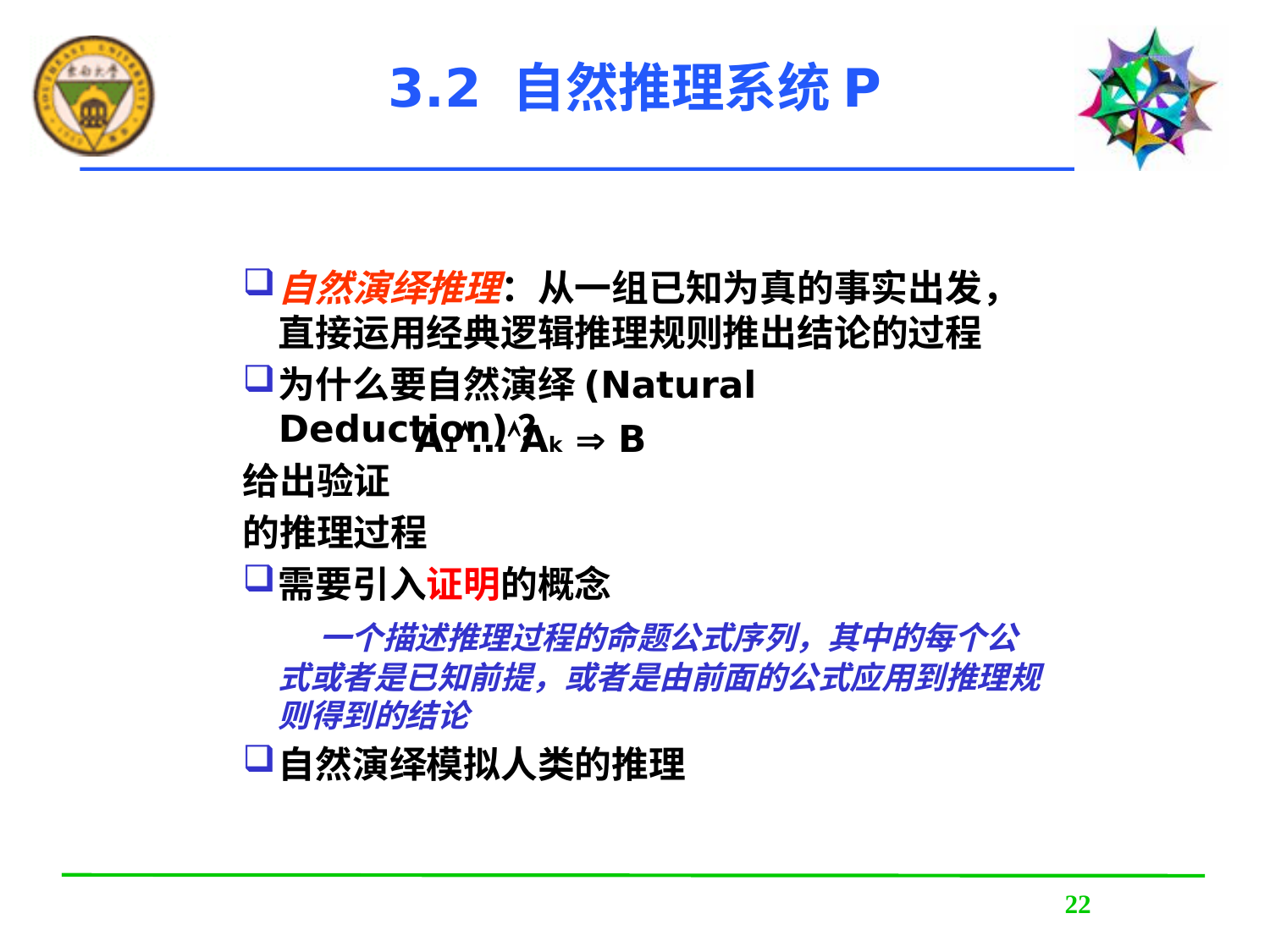

# 3.2 自然推理系统P
自然演绎推理：从一组已知为真的事实出发，直接运用经典逻辑推理规则推出结论的过程
为什么要自然演绎(Natural Deduction)？
给出验证
的推理过程
需要引入证明的概念
        一个描述推理过程的命题公式序列，其中的每个公式或者是已知前提，或者是由前面的公式应用到推理规则得到的结论
自然演绎模拟人类的推理

A1∧…∧Ak ⇒ B